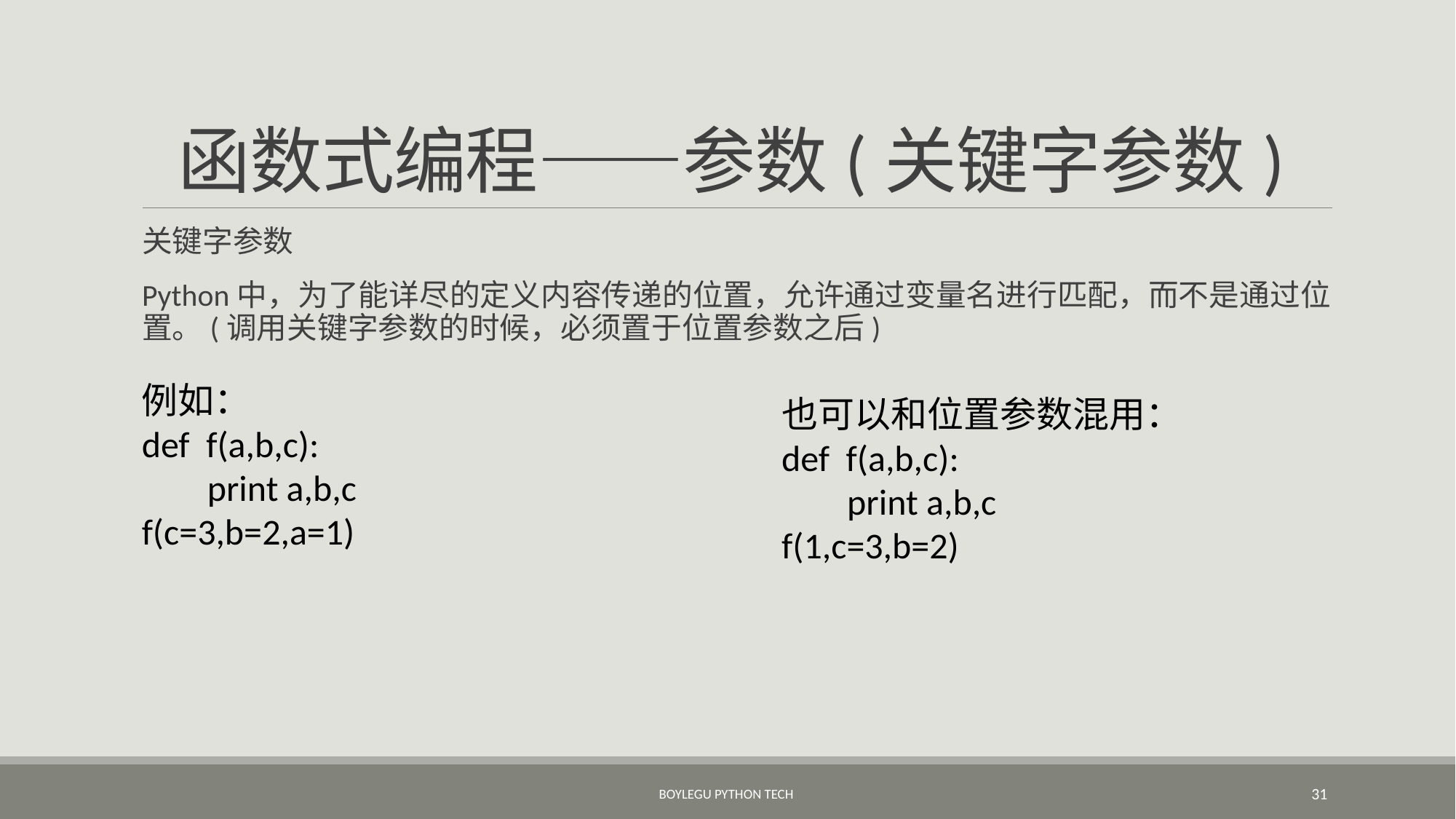

# 函数式编程——参数(关键字参数)
关键字参数
Python中，为了能详尽的定义内容传递的位置，允许通过变量名进行匹配，而不是通过位置。(调用关键字参数的时候，必须置于位置参数之后)

例如：
def  f(a,b,c):
        print a,b,c
f(c=3,b=2,a=1)

也可以和位置参数混用：
def  f(a,b,c):
        print a,b,c
f(1,c=3,b=2)

BoyleGu Python Tech
31